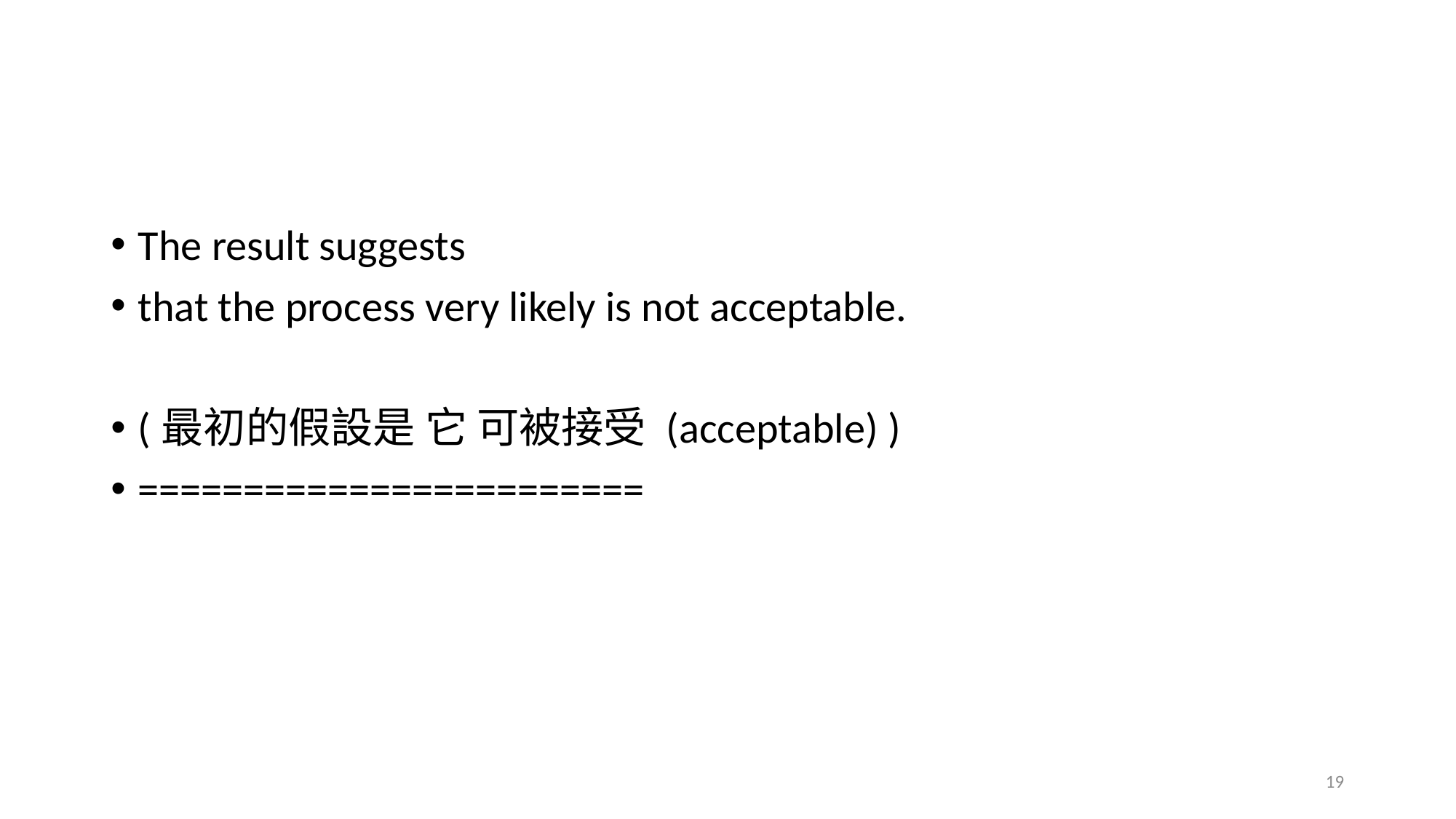

#
The result suggests
that the process very likely is not acceptable.

(最初的假設是 它 可被接受 (acceptable) )
========================
19